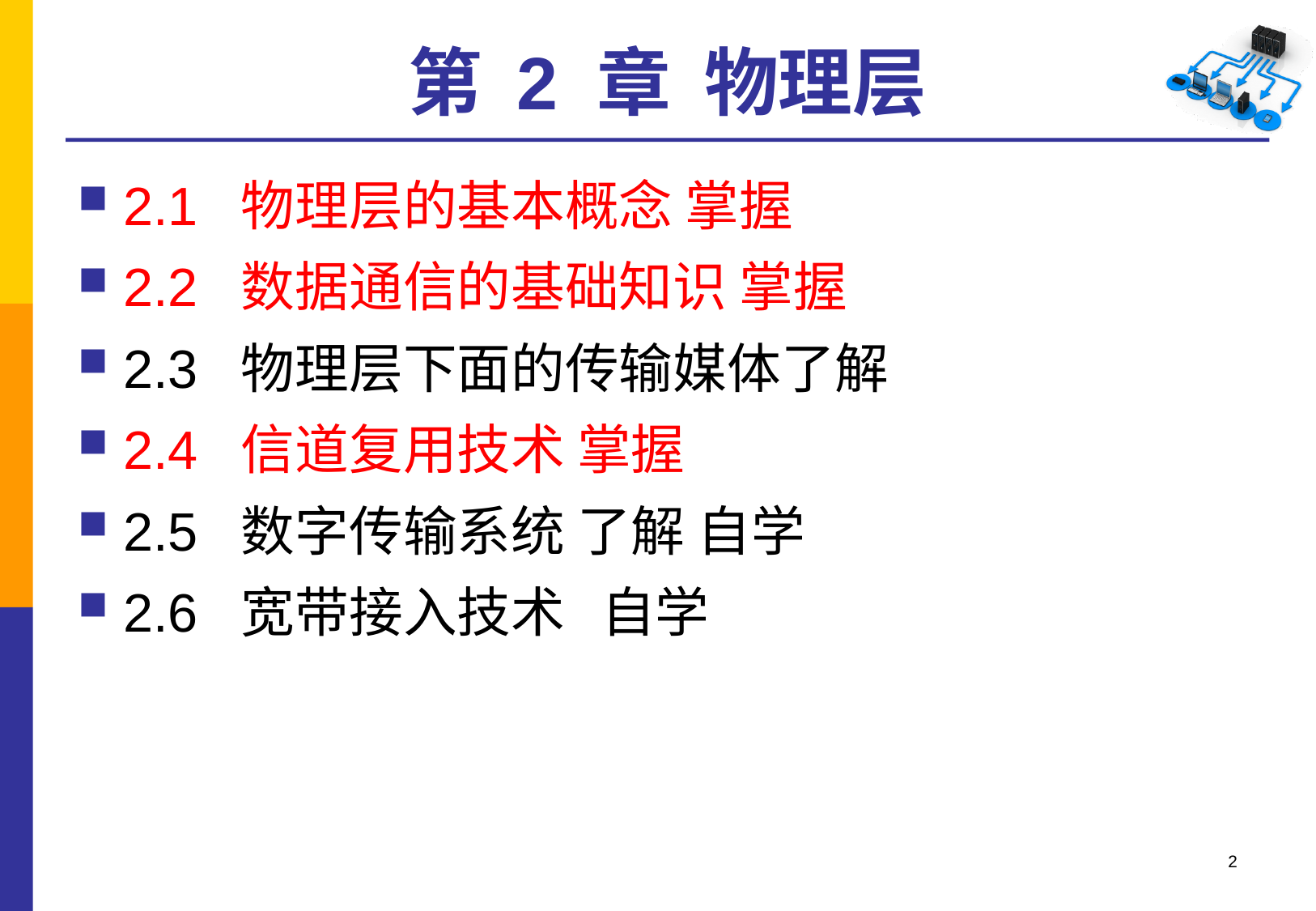

# 第 2 章  物理层
2.1  物理层的基本概念 掌握
2.2  数据通信的基础知识 掌握
2.3  物理层下面的传输媒体了解
2.4  信道复用技术 掌握
2.5  数字传输系统 了解 自学
2.6  宽带接入技术   自学

2